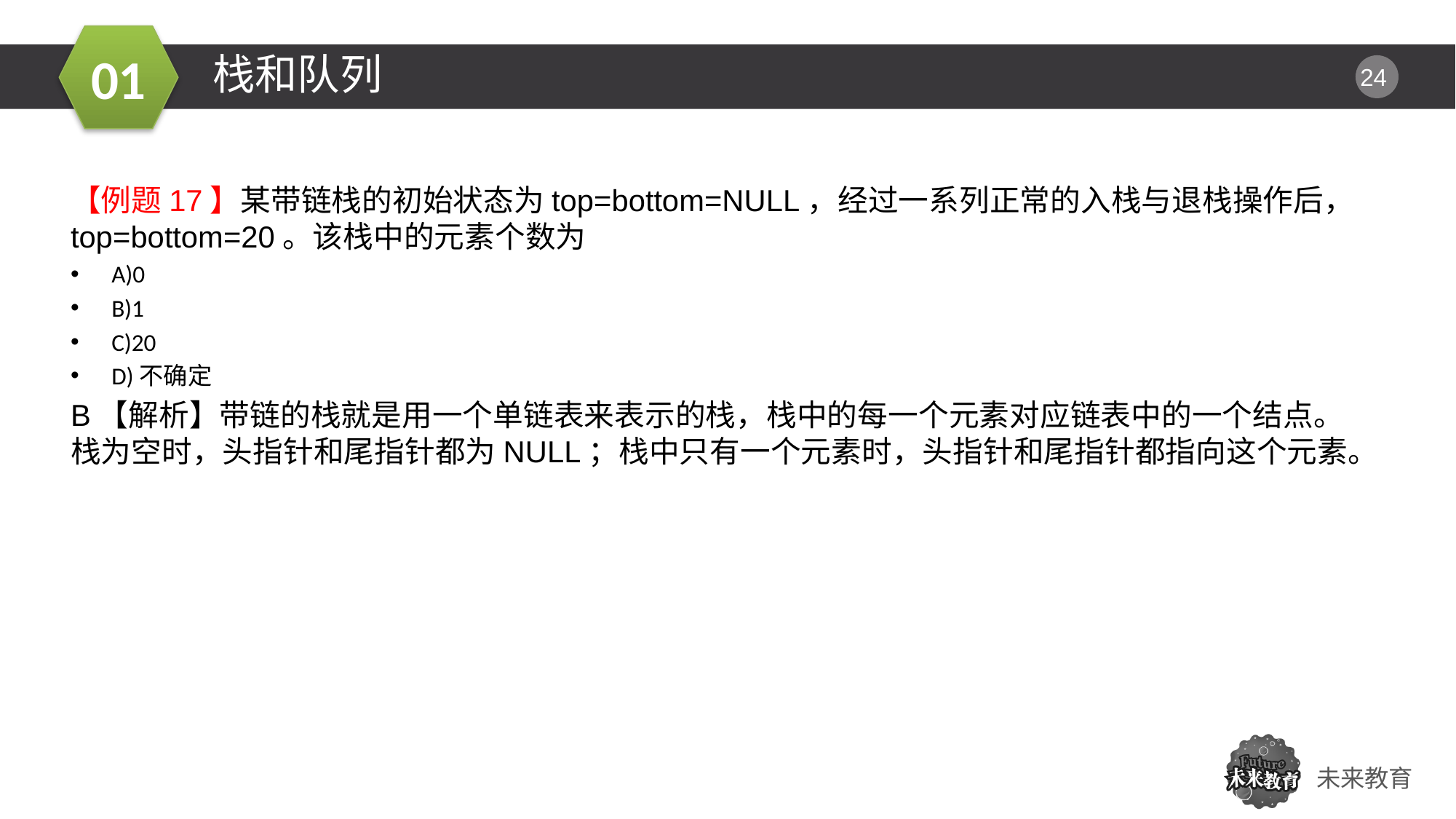

栈和队列
【例题17】某带链栈的初始状态为top=bottom=NULL，经过一系列正常的入栈与退栈操作后，top=bottom=20。该栈中的元素个数为
A)0
B)1
C)20
D)不确定
B【解析】带链的栈就是用一个单链表来表示的栈，栈中的每一个元素对应链表中的一个结点。栈为空时，头指针和尾指针都为NULL；栈中只有一个元素时，头指针和尾指针都指向这个元素。
01